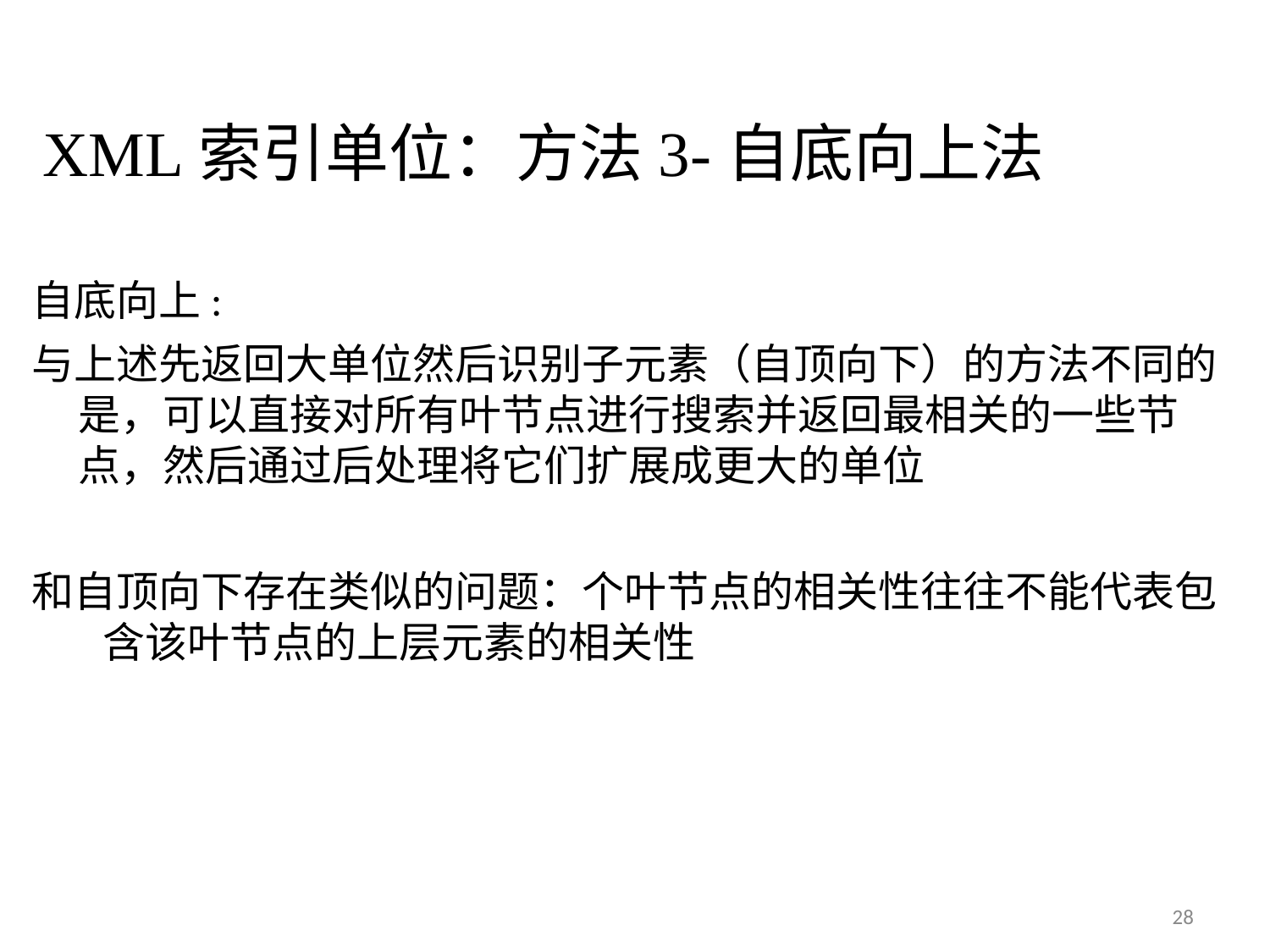

# XML索引单位：方法3-自底向上法
自底向上:
与上述先返回大单位然后识别子元素（自顶向下）的方法不同的是，可以直接对所有叶节点进行搜索并返回最相关的一些节点，然后通过后处理将它们扩展成更大的单位

和自顶向下存在类似的问题：个叶节点的相关性往往不能代表包含该叶节点的上层元素的相关性
28